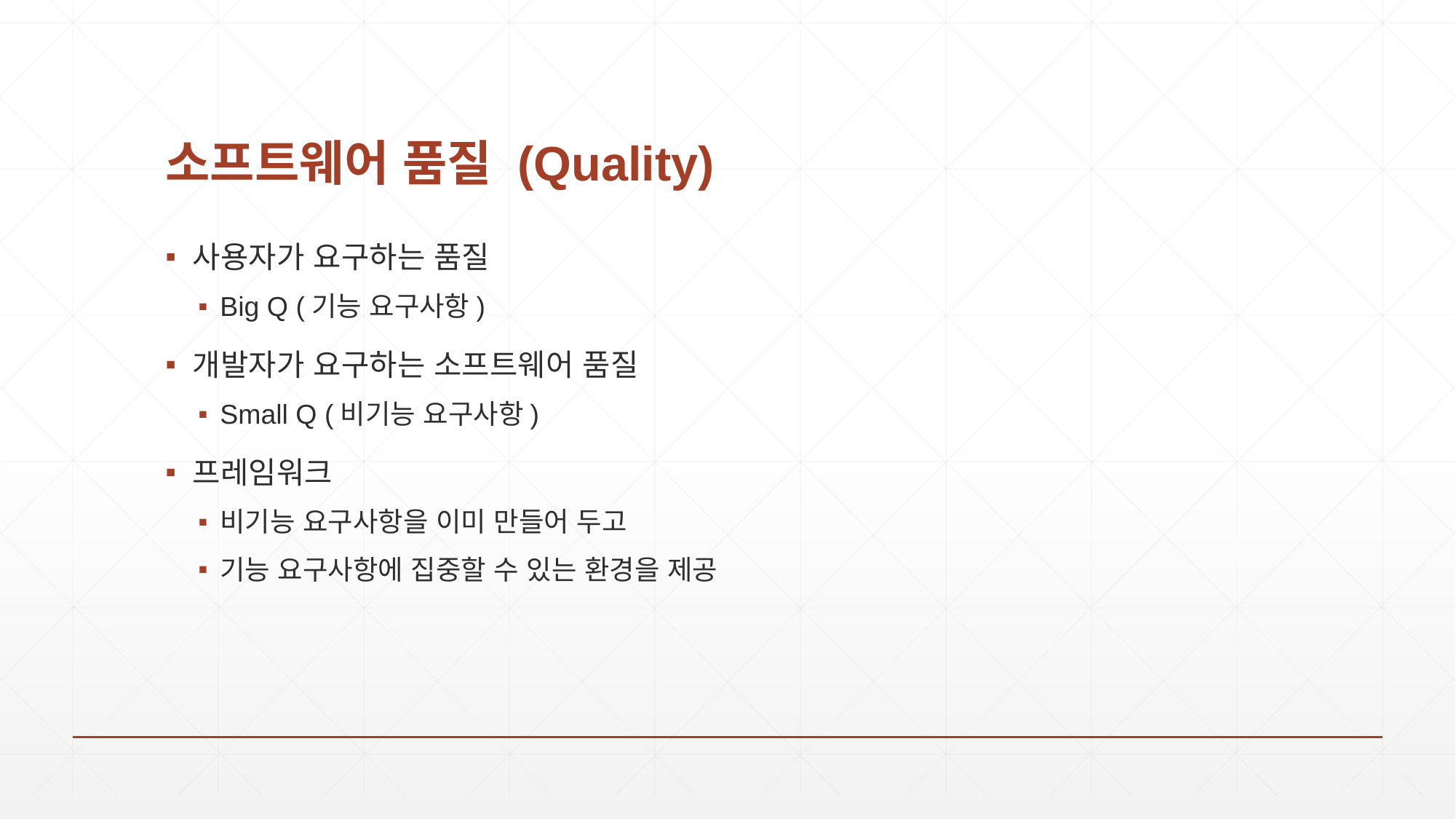

# 소프트웨어 품질 (Quality)
사용자가 요구하는 품질
Big Q (기능 요구사항)
개발자가 요구하는 소프트웨어 품질
Small Q (비기능 요구사항)
프레임워크
비기능 요구사항을 이미 만들어 두고
기능 요구사항에 집중할 수 있는 환경을 제공